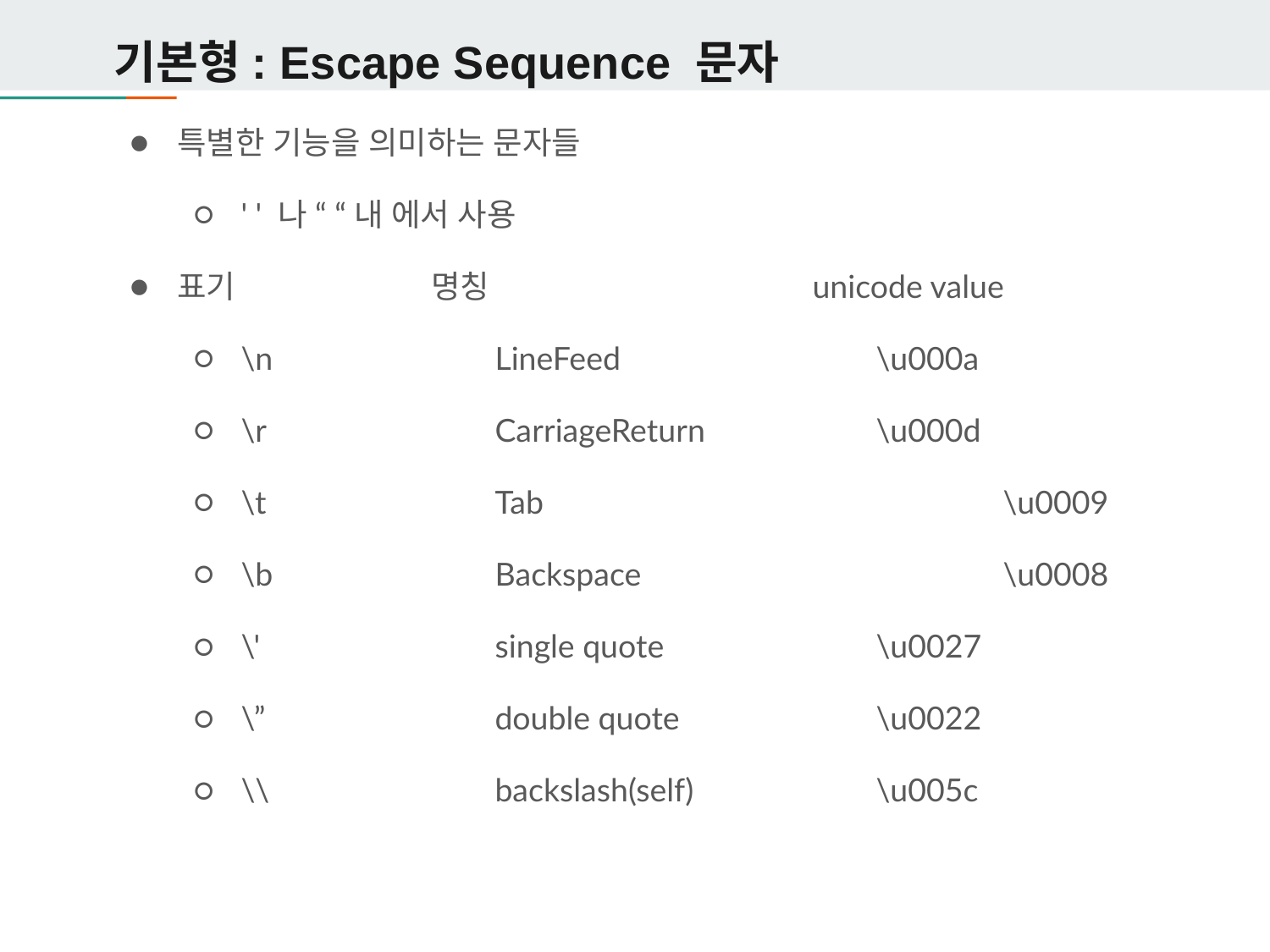

# 기본형: Escape Sequence 문자
특별한 기능을 의미하는 문자들
' ' 나 “ “ 내 에서 사용
표기		명칭			unicode value
\n		LineFeed			\u000a
\r		CarriageReturn		\u000d
\t		Tab				\u0009
\b		Backspace			\u0008
\'		single quote		\u0027
\”		double quote		\u0022
\\		backslash(self)		\u005c